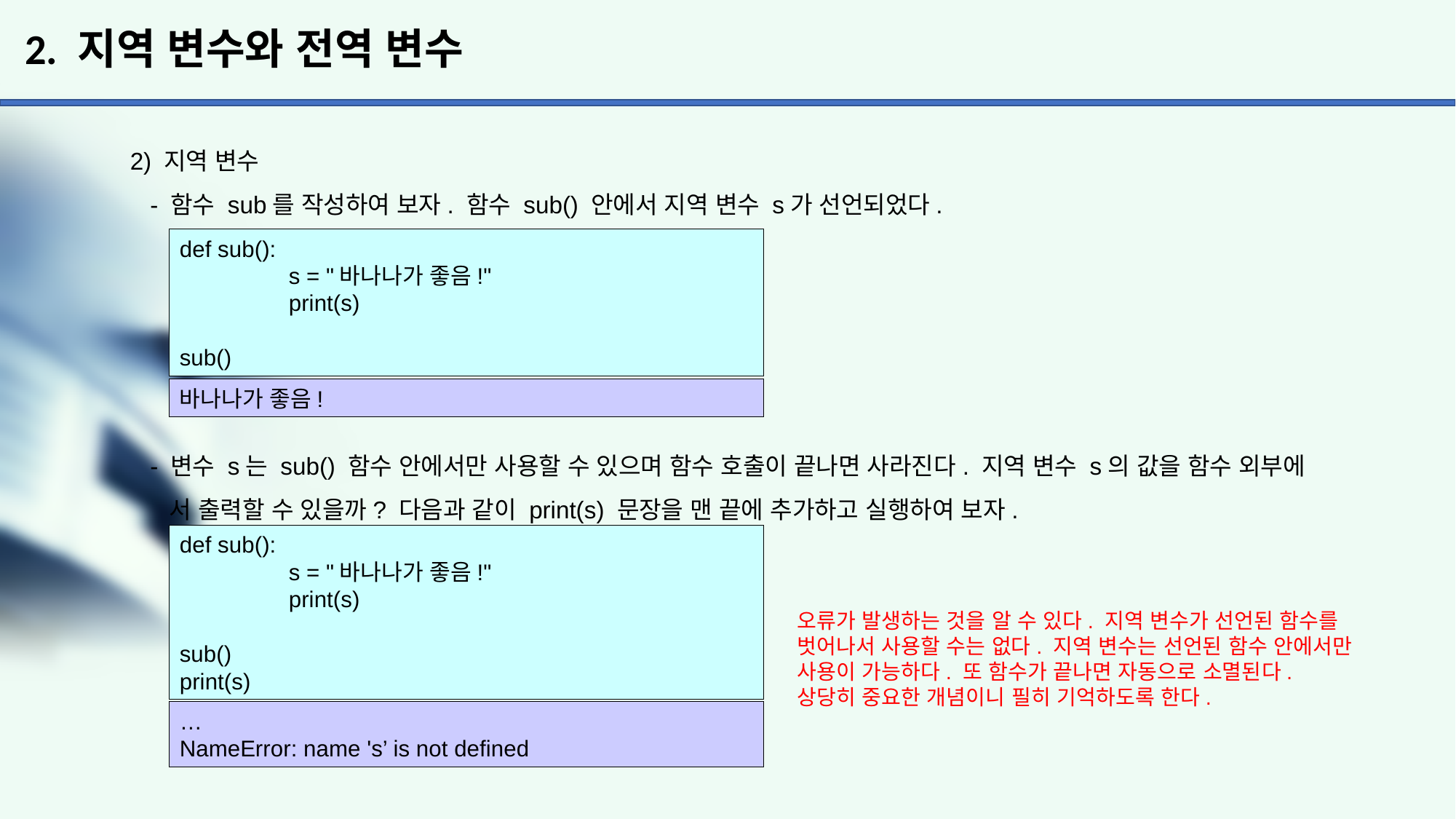

# 2. 지역 변수와 전역 변수
2) 지역 변수
   - 함수 sub를 작성하여 보자. 함수 sub() 안에서 지역 변수 s가 선언되었다.

   - 변수 s는 sub() 함수 안에서만 사용할 수 있으며 함수 호출이 끝나면 사라진다. 지역 변수 s의 값을 함수 외부에
     서 출력할 수 있을까? 다음과 같이 print(s) 문장을 맨 끝에 추가하고 실행하여 보자.

def sub():
	s = "바나나가 좋음!"
	print(s)

sub()
바나나가 좋음!
def sub():
	s = "바나나가 좋음!"
	print(s)

sub()
print(s)
오류가 발생하는 것을 알 수 있다. 지역 변수가 선언된 함수를
벗어나서 사용할 수는 없다. 지역 변수는 선언된 함수 안에서만
사용이 가능하다. 또 함수가 끝나면 자동으로 소멸된다.
상당히 중요한 개념이니 필히 기억하도록 한다.
…
NameError: name 's’ is not defined